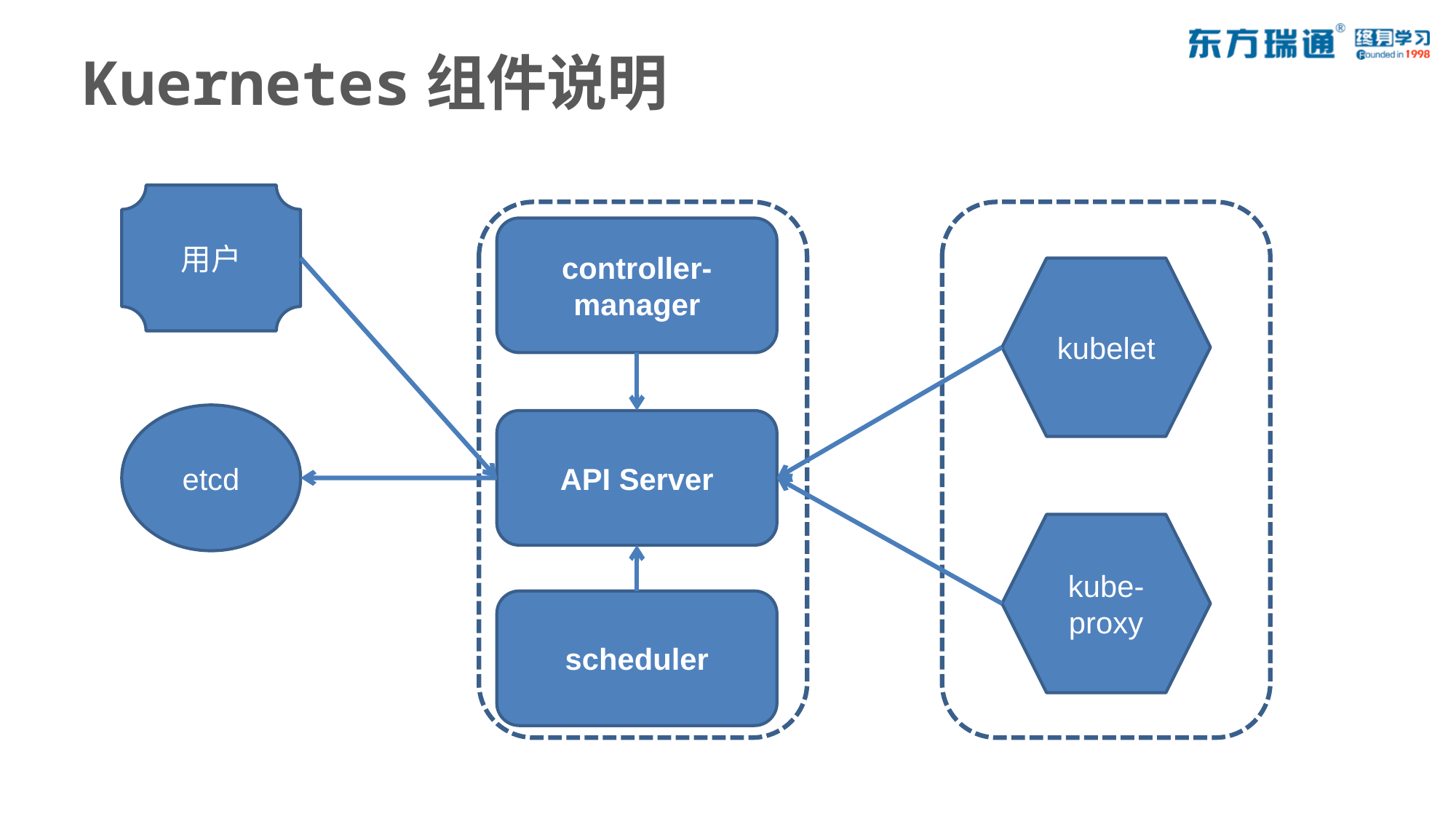

# Kuernetes组件说明
用户

controller-manager
kubelet
etcd
API Server
kube-proxy
scheduler